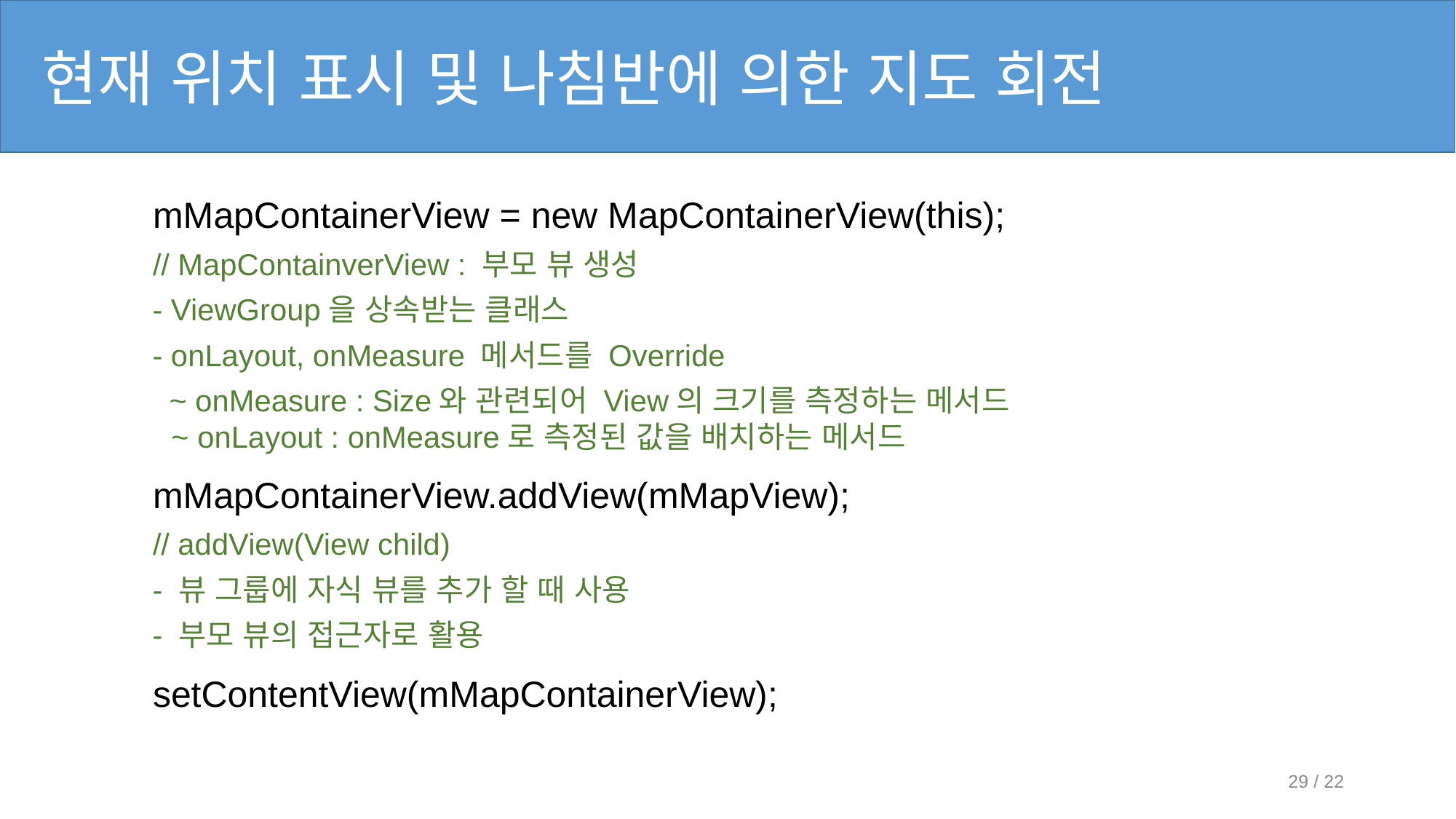

현재 위치 표시 및 나침반에 의한 지도 회전
	mMapContainerView = new MapContainerView(this);

	// MapContainverView : 부모 뷰 생성

             - ViewGroup을 상속받는 클래스

             - onLayout, onMeasure 메서드를 Override

               ~ onMeasure : Size와 관련되어 View의 크기를 측정하는 메서드
                ~ onLayout : onMeasure로 측정된 값을 배치하는 메서드

	mMapContainerView.addView(mMapView);

	// addView(View child)

             - 뷰 그룹에 자식 뷰를 추가 할 때 사용

             - 부모 뷰의 접근자로 활용

	setContentView(mMapContainerView);
29 / 22